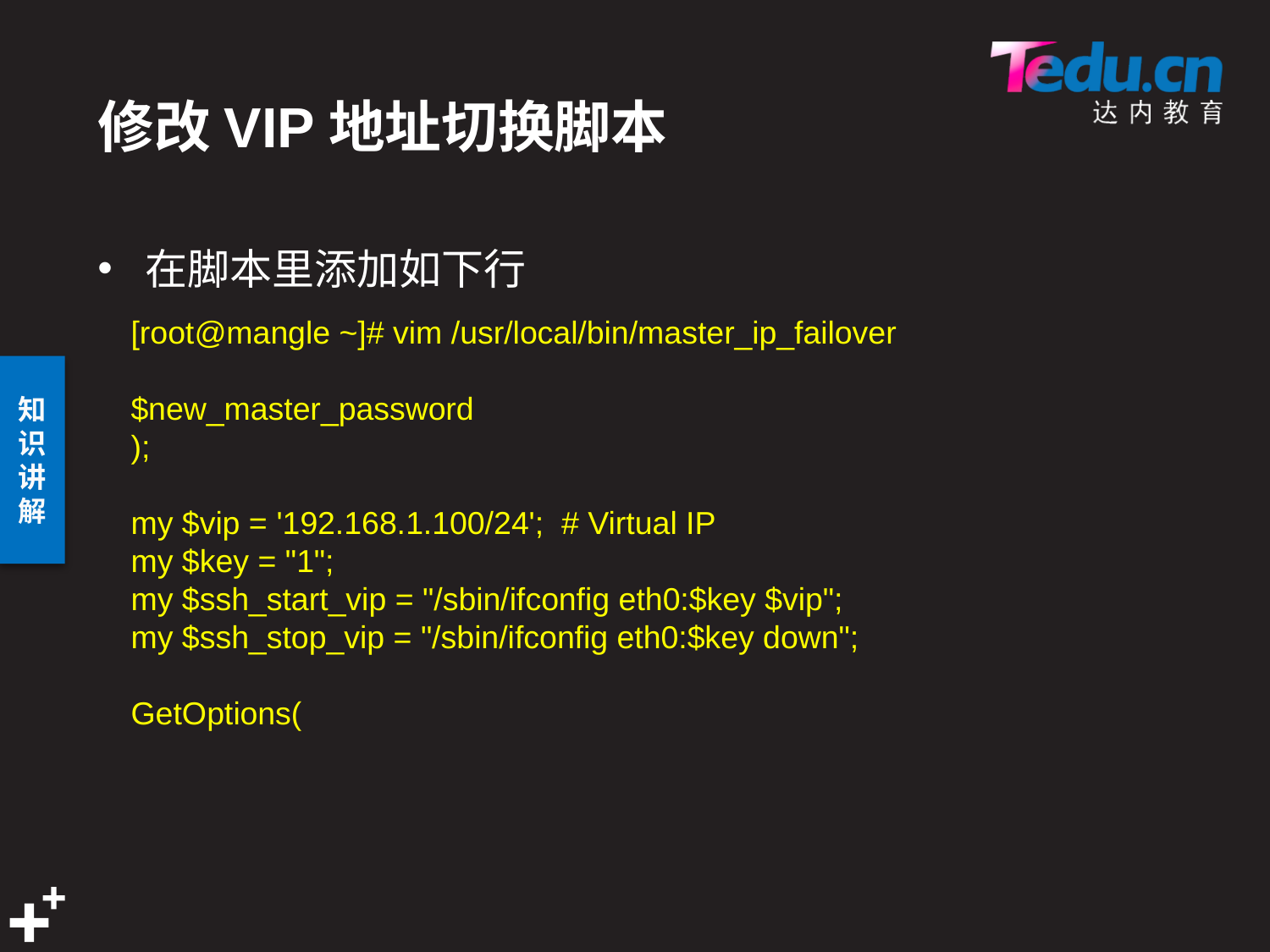

# 修改VIP地址切换脚本
在脚本里添加如下行
[root@mangle ~]# vim /usr/local/bin/master_ip_failover

$new_master_password
);

my $vip = '192.168.1.100/24';  # Virtual IP
my $key = "1";
my $ssh_start_vip = "/sbin/ifconfig eth0:$key $vip";
my $ssh_stop_vip = "/sbin/ifconfig eth0:$key down";

GetOptions(